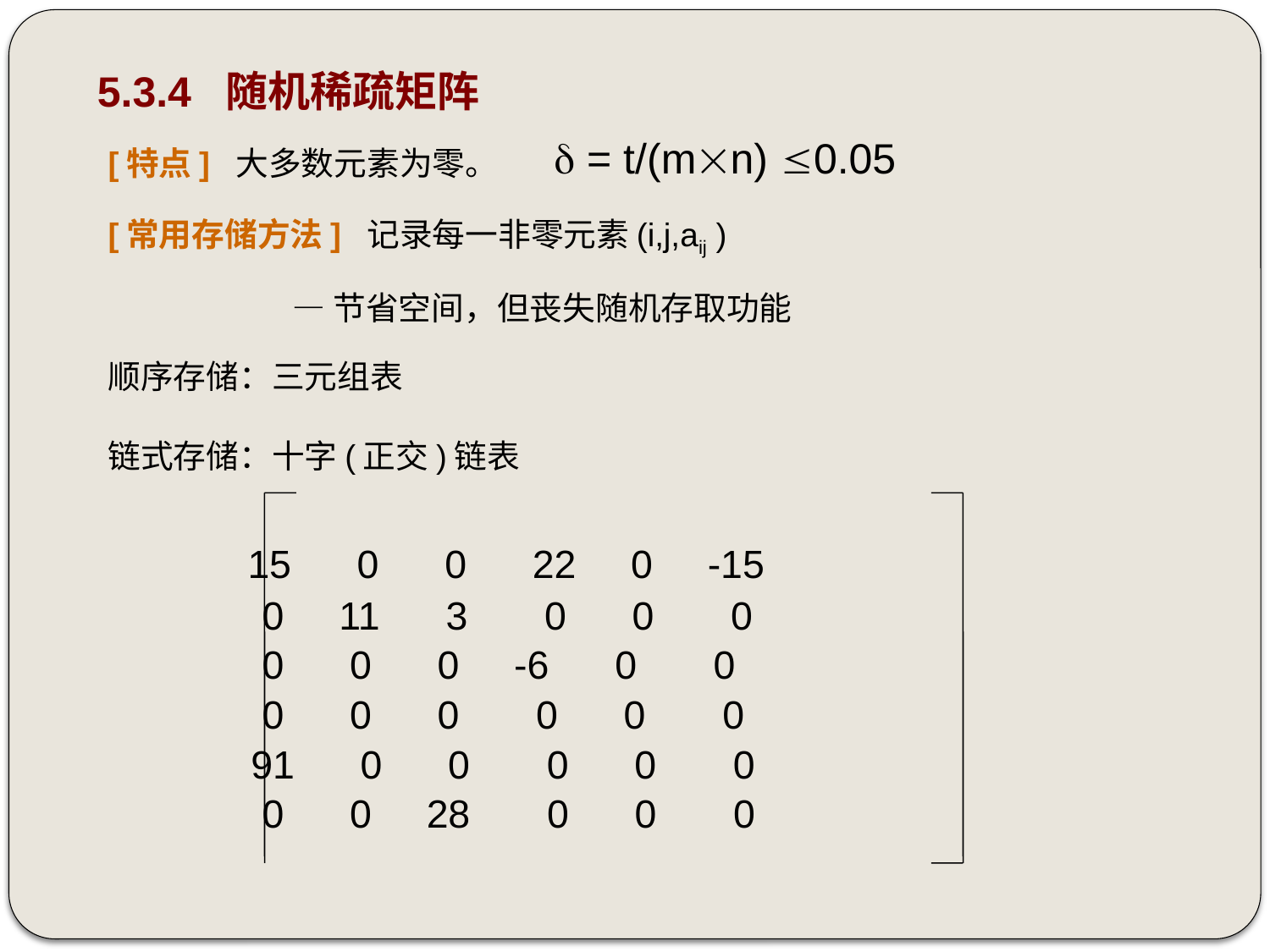

# 5.3.4  随机稀疏矩阵
[特点]  大多数元素为零。
[常用存储方法]  记录每一非零元素(i,j,aij )
                         —节省空间，但丧失随机存取功能
顺序存储：三元组表
链式存储：十字(正交)链表

           15      0      0      22     0     -15
              0     11      3       0      0       0
              0      0      0     -6      0       0
              0      0      0       0      0       0
             91      0      0       0      0       0
              0      0     28       0      0       0
δ = t/(m×n) ≤0.05